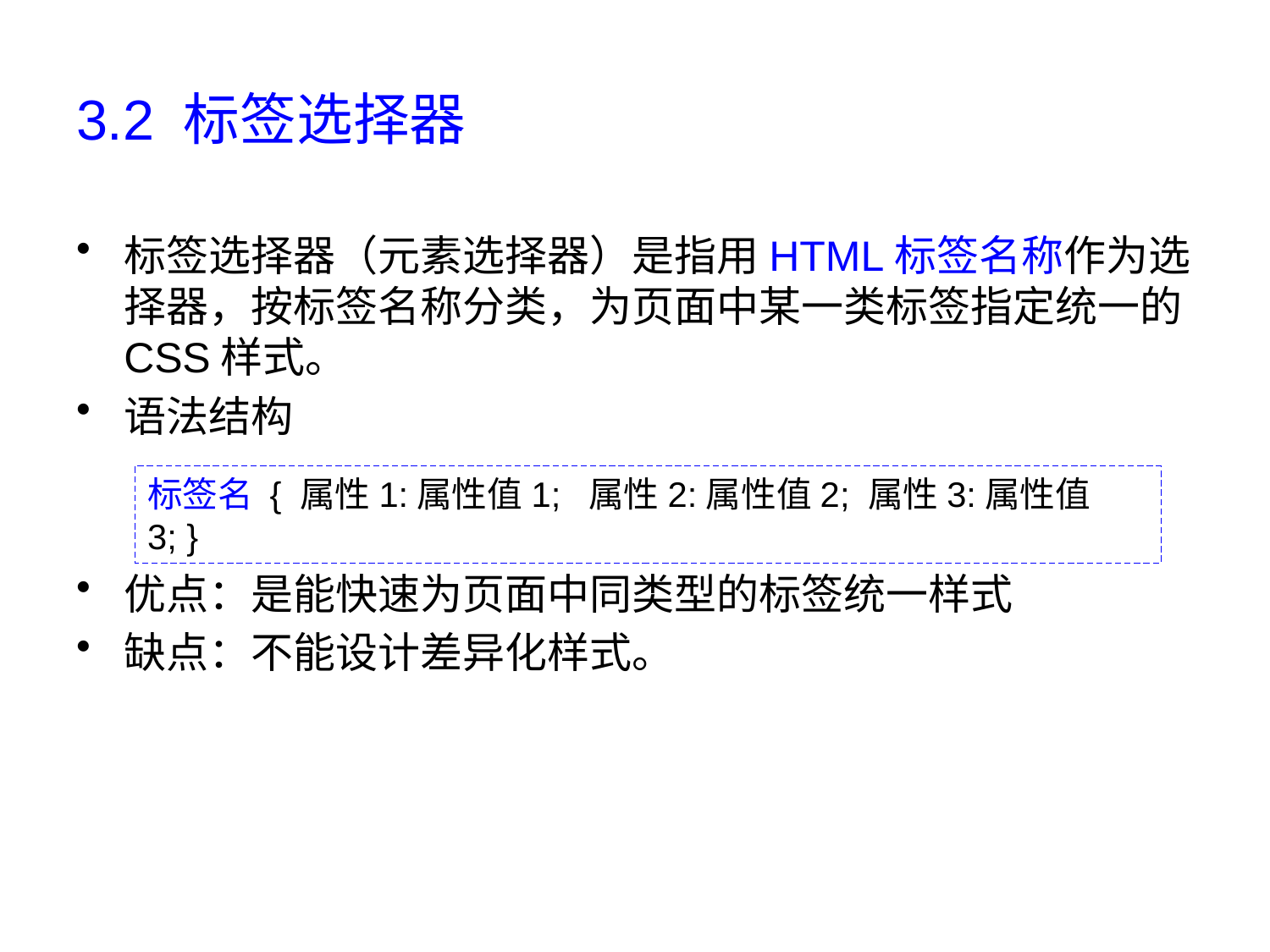

# 3.2 标签选择器
标签选择器（元素选择器）是指用HTML标签名称作为选择器，按标签名称分类，为页面中某一类标签指定统一的CSS样式。
语法结构

优点：是能快速为页面中同类型的标签统一样式
缺点：不能设计差异化样式。

标签名 { 属性1:属性值1;  属性2:属性值2; 属性3:属性值3; }